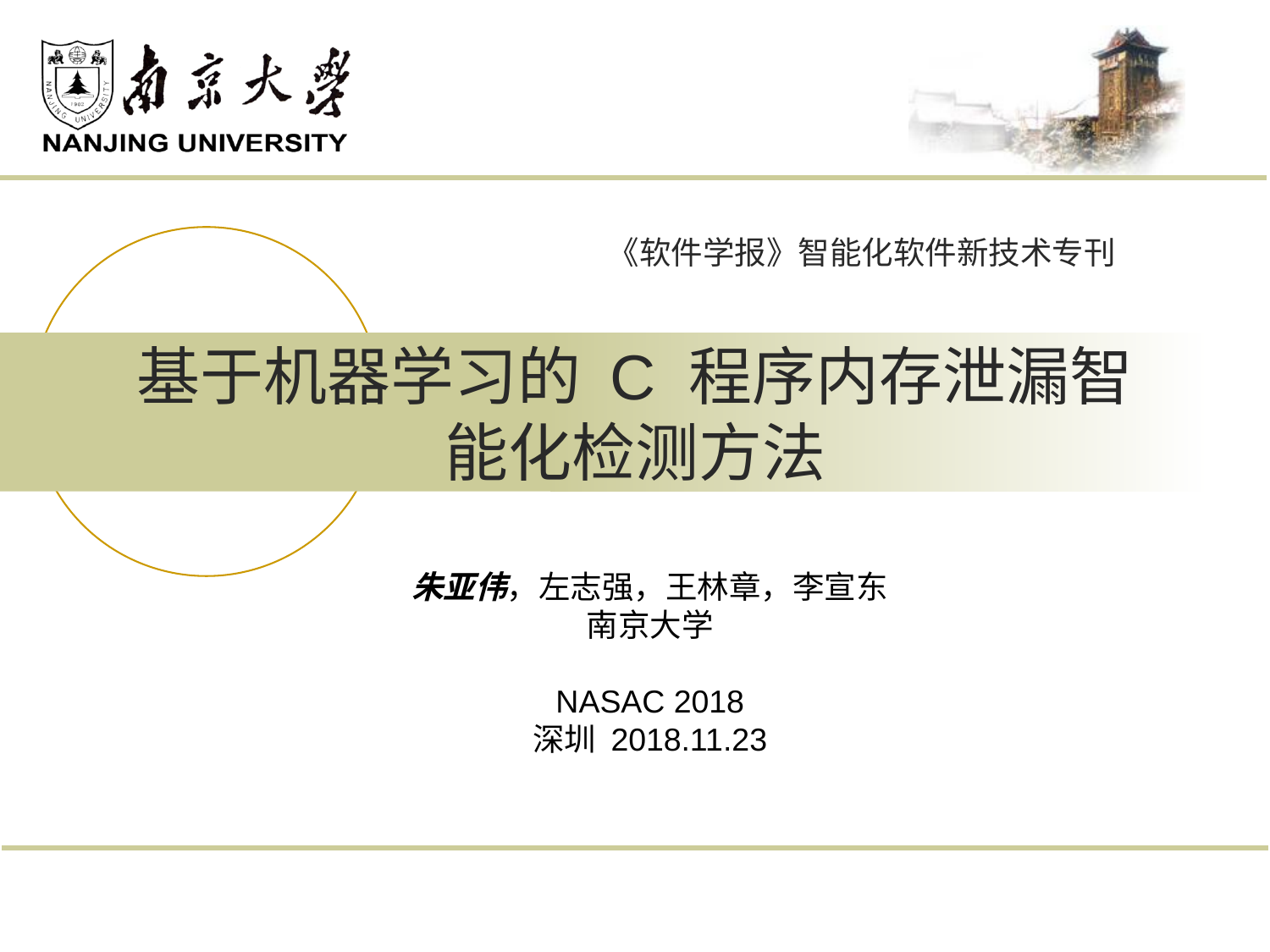

《软件学报》智能化软件新技术专刊
# 基于机器学习的 C 程序内存泄漏智能化检测方法
朱亚伟，左志强，王林章，李宣东
南京大学

NASAC 2018
深圳 2018.11.23